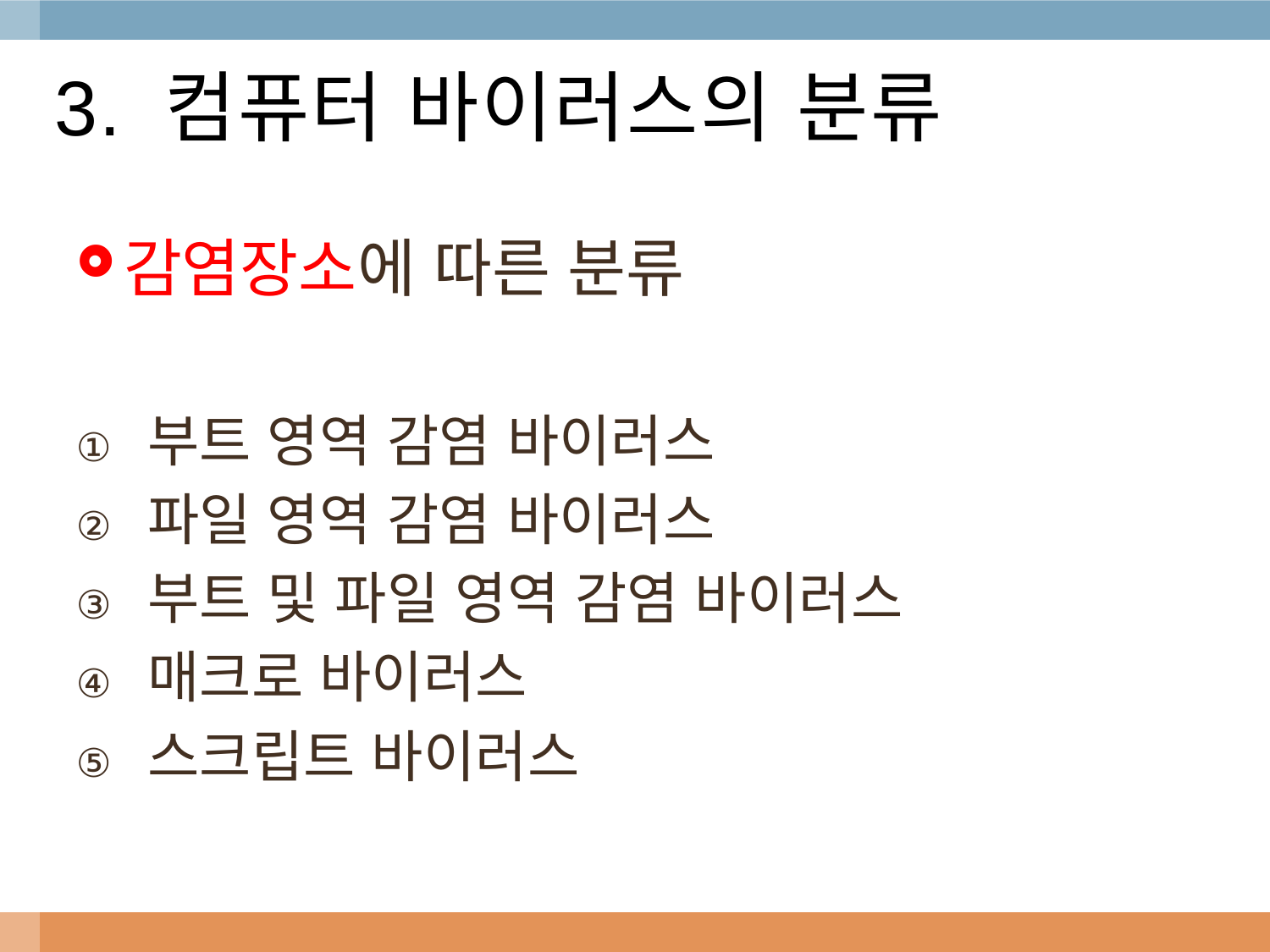

# 3. 컴퓨터 바이러스의 분류
감염장소에 따른 분류

부트 영역 감염 바이러스
파일 영역 감염 바이러스
부트 및 파일 영역 감염 바이러스
매크로 바이러스
스크립트 바이러스